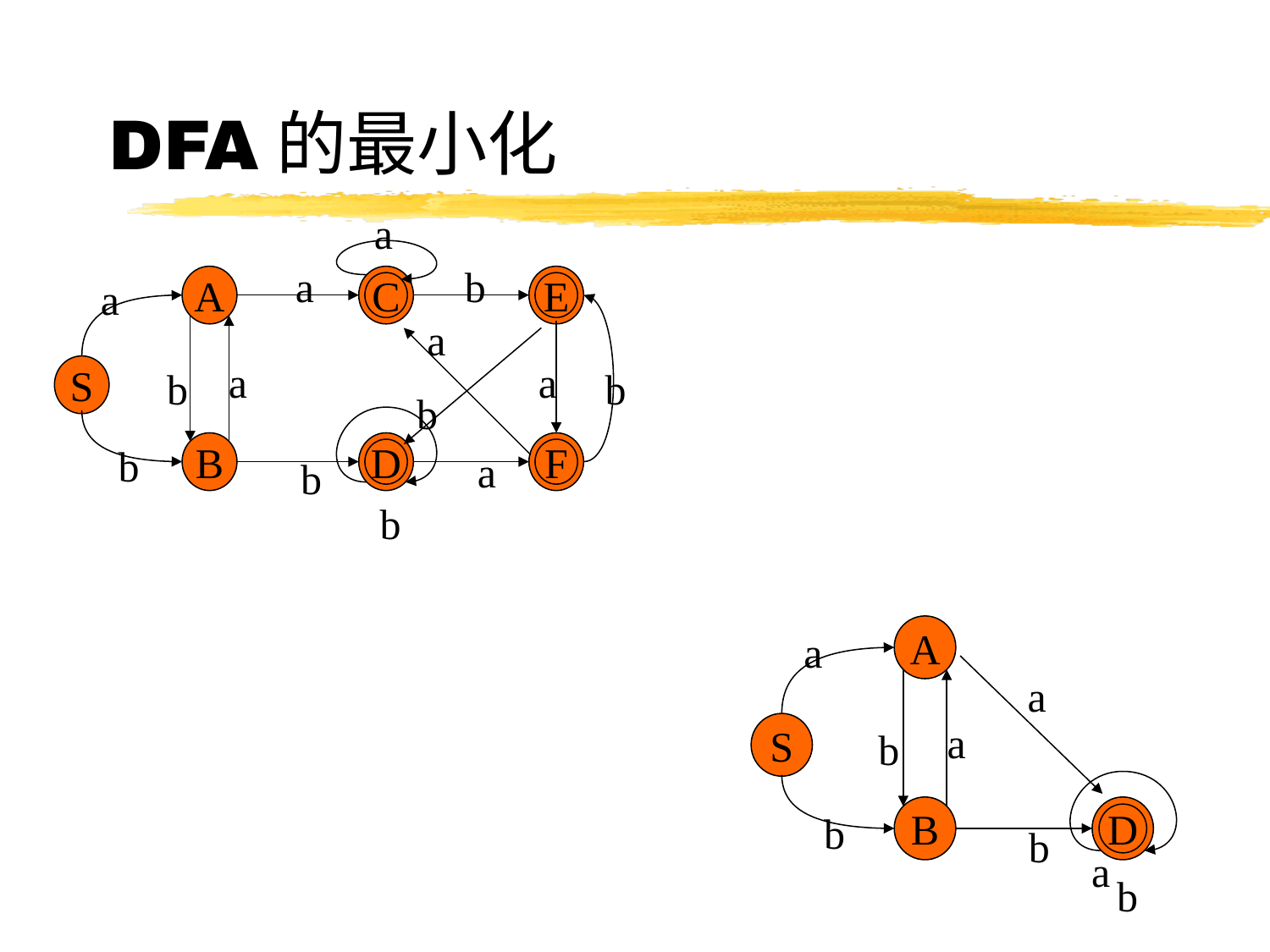

# DFA的最小化
a
a
b
A

C

E
a
a
a
a
S
b
b
b
B

D

F
b
a
b
b

A
a
a
a
S
b
B

D
b
b
b

a